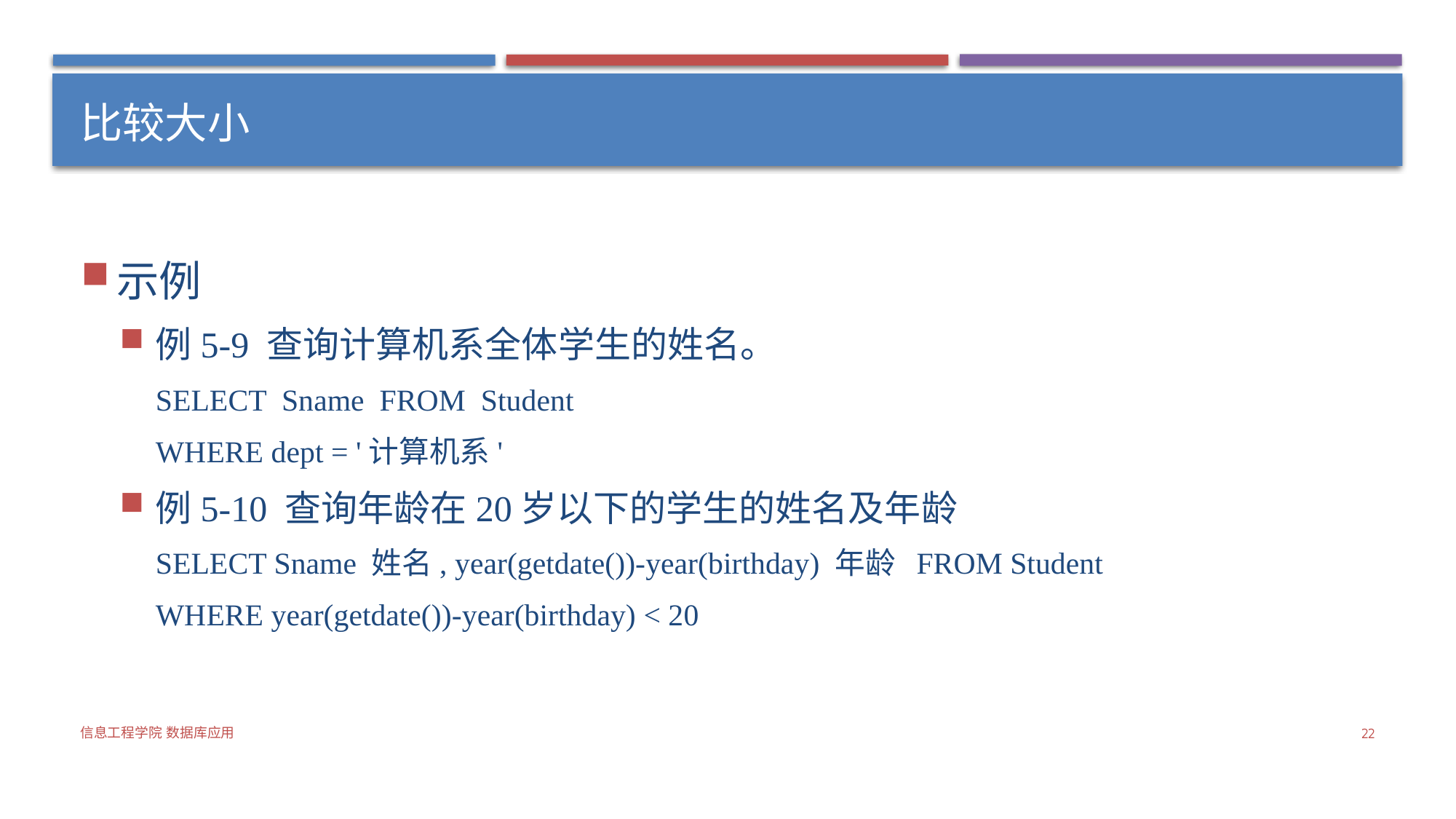

# 比较大小
示例
例5-9 查询计算机系全体学生的姓名。
SELECT  Sname  FROM  Student
WHERE dept = '计算机系'
例5-10 查询年龄在20岁以下的学生的姓名及年龄
SELECT Sname 姓名, year(getdate())-year(birthday) 年龄  FROM Student
WHERE year(getdate())-year(birthday) < 20
信息工程学院 数据库应用
22